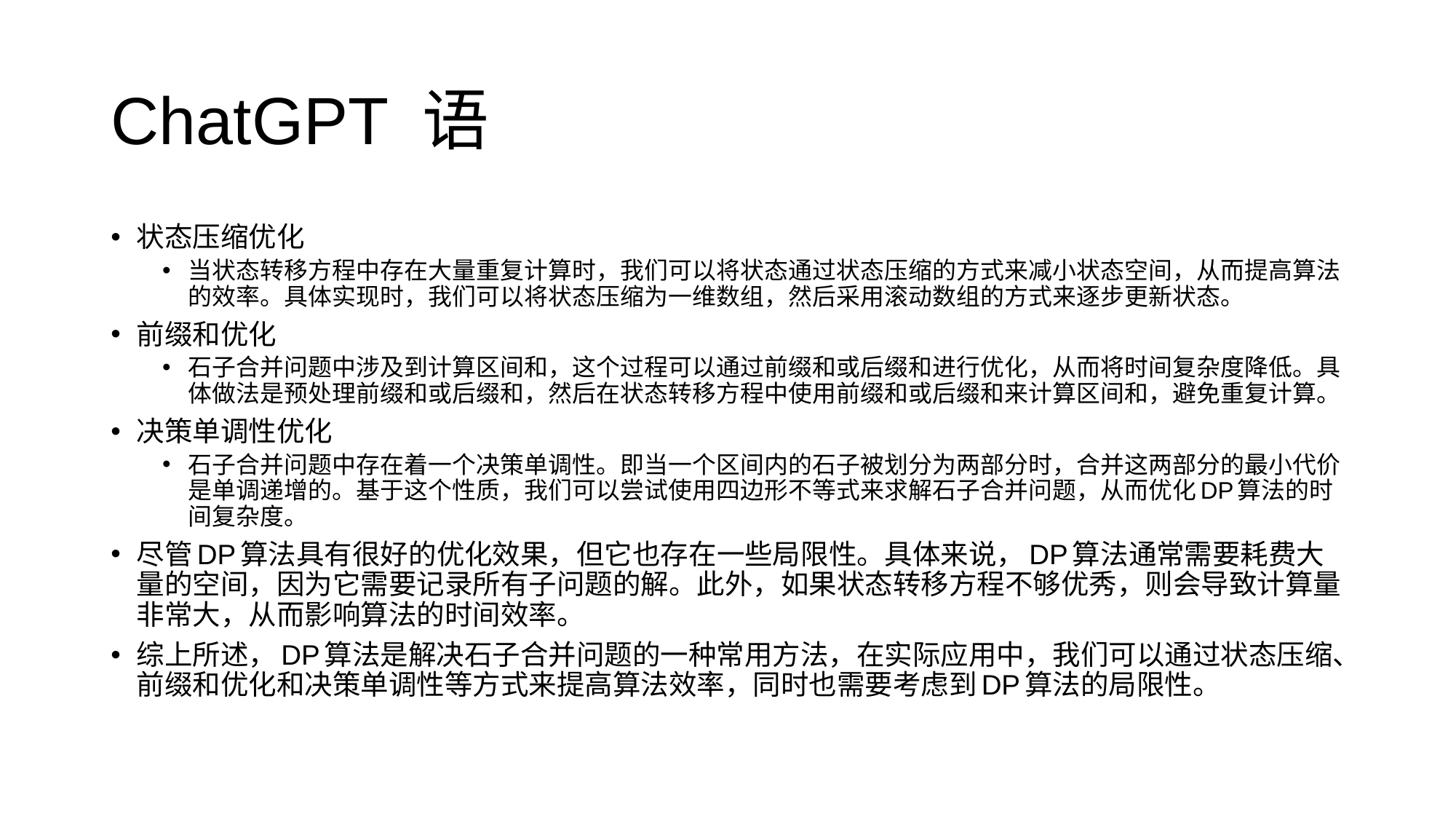

# ChatGPT 语
状态压缩优化
当状态转移方程中存在大量重复计算时，我们可以将状态通过状态压缩的方式来减小状态空间，从而提高算法的效率。具体实现时，我们可以将状态压缩为一维数组，然后采用滚动数组的方式来逐步更新状态。
前缀和优化
石子合并问题中涉及到计算区间和，这个过程可以通过前缀和或后缀和进行优化，从而将时间复杂度降低。具体做法是预处理前缀和或后缀和，然后在状态转移方程中使用前缀和或后缀和来计算区间和，避免重复计算。
决策单调性优化
石子合并问题中存在着一个决策单调性。即当一个区间内的石子被划分为两部分时，合并这两部分的最小代价是单调递增的。基于这个性质，我们可以尝试使用四边形不等式来求解石子合并问题，从而优化DP算法的时间复杂度。
尽管DP算法具有很好的优化效果，但它也存在一些局限性。具体来说，DP算法通常需要耗费大量的空间，因为它需要记录所有子问题的解。此外，如果状态转移方程不够优秀，则会导致计算量非常大，从而影响算法的时间效率。
综上所述，DP算法是解决石子合并问题的一种常用方法，在实际应用中，我们可以通过状态压缩、前缀和优化和决策单调性等方式来提高算法效率，同时也需要考虑到DP算法的局限性。